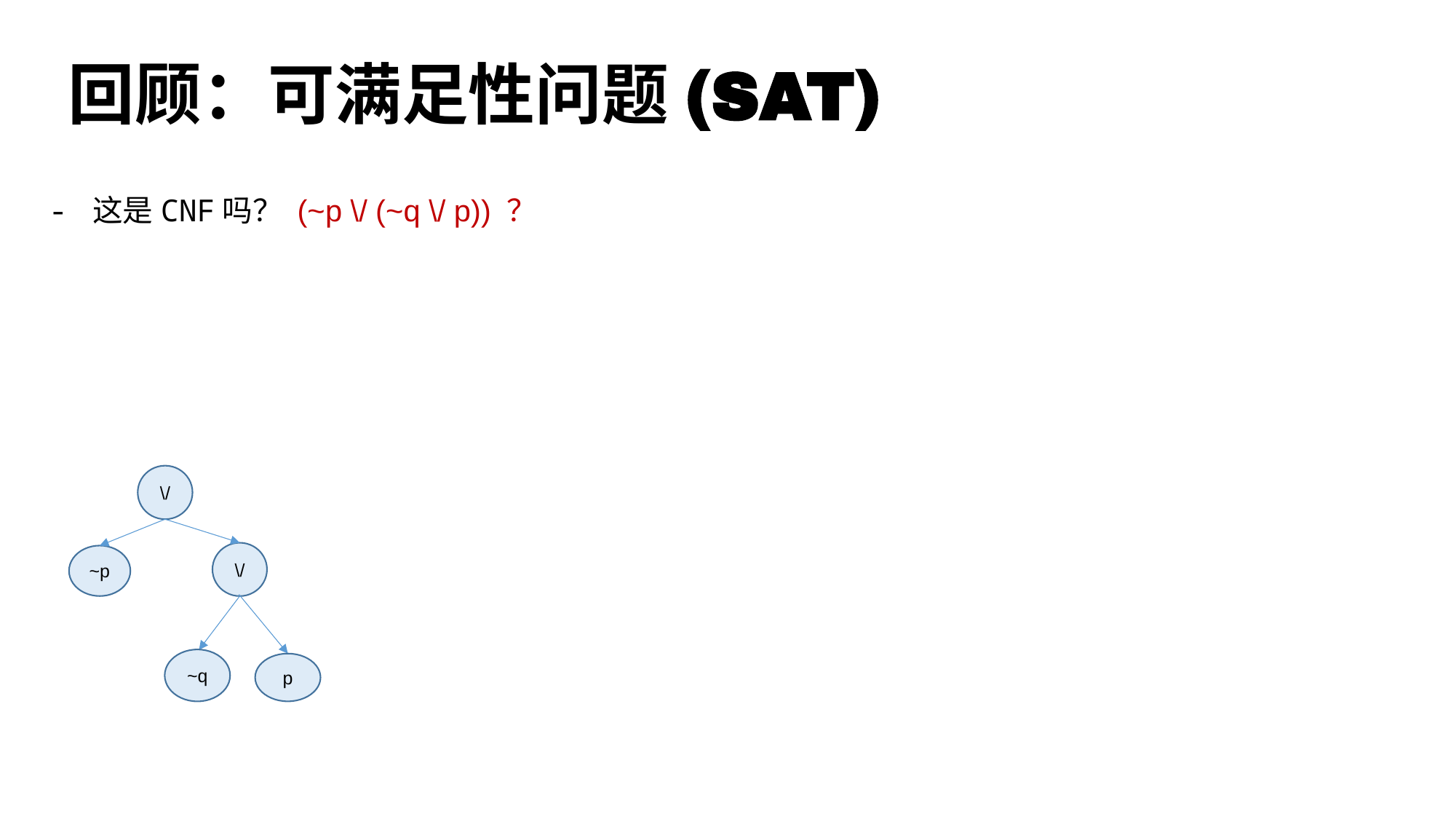

# 回顾：可满足性问题(SAT)
- 这是CNF吗？ (~p \/ (~q \/ p)) ？
\/
\/
~p
~q
p